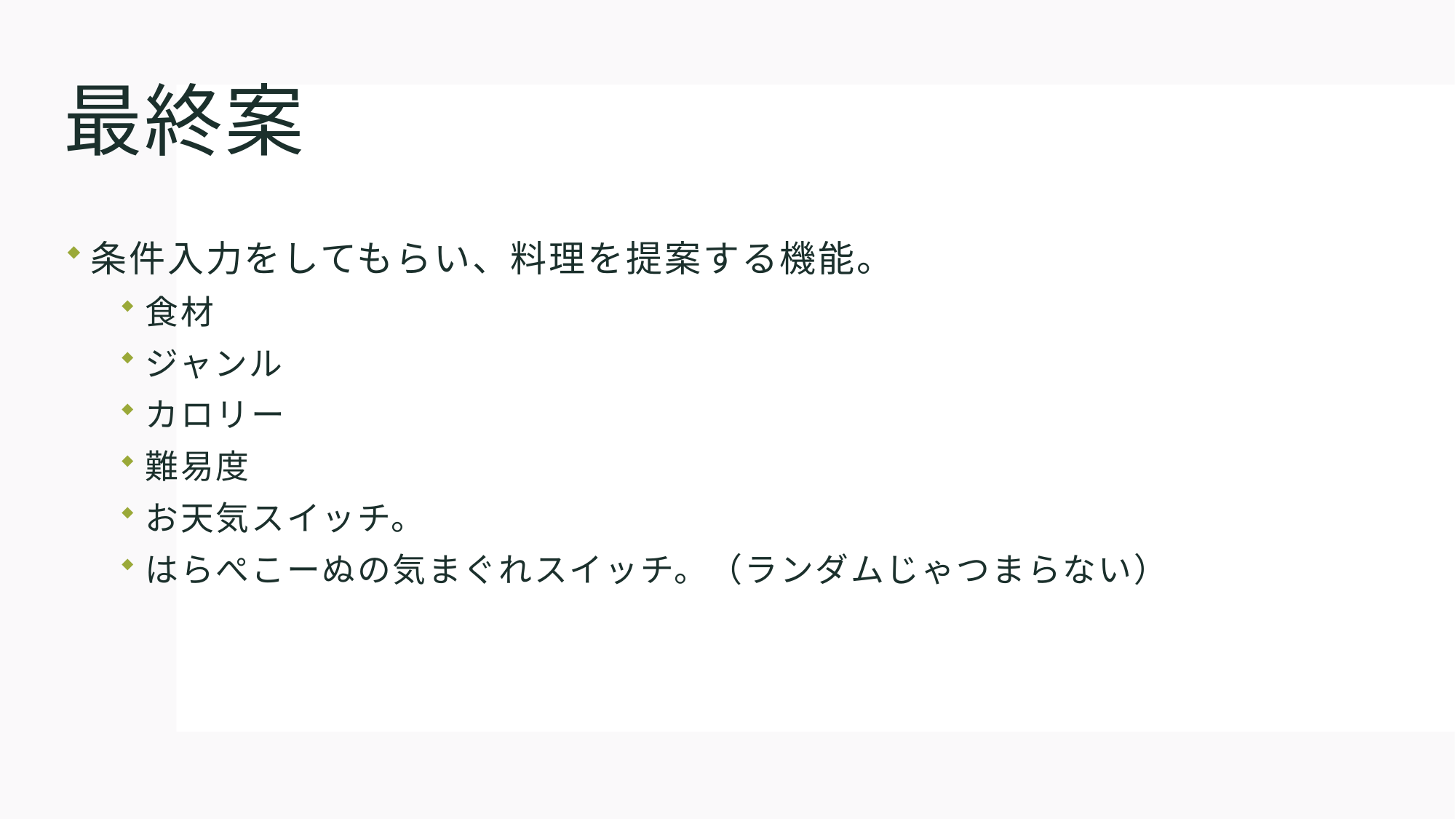

# 最終案
条件入力をしてもらい、料理を提案する機能。
食材
ジャンル
カロリー
難易度
お天気スイッチ。
はらぺこーぬの気まぐれスイッチ。（ランダムじゃつまらない）